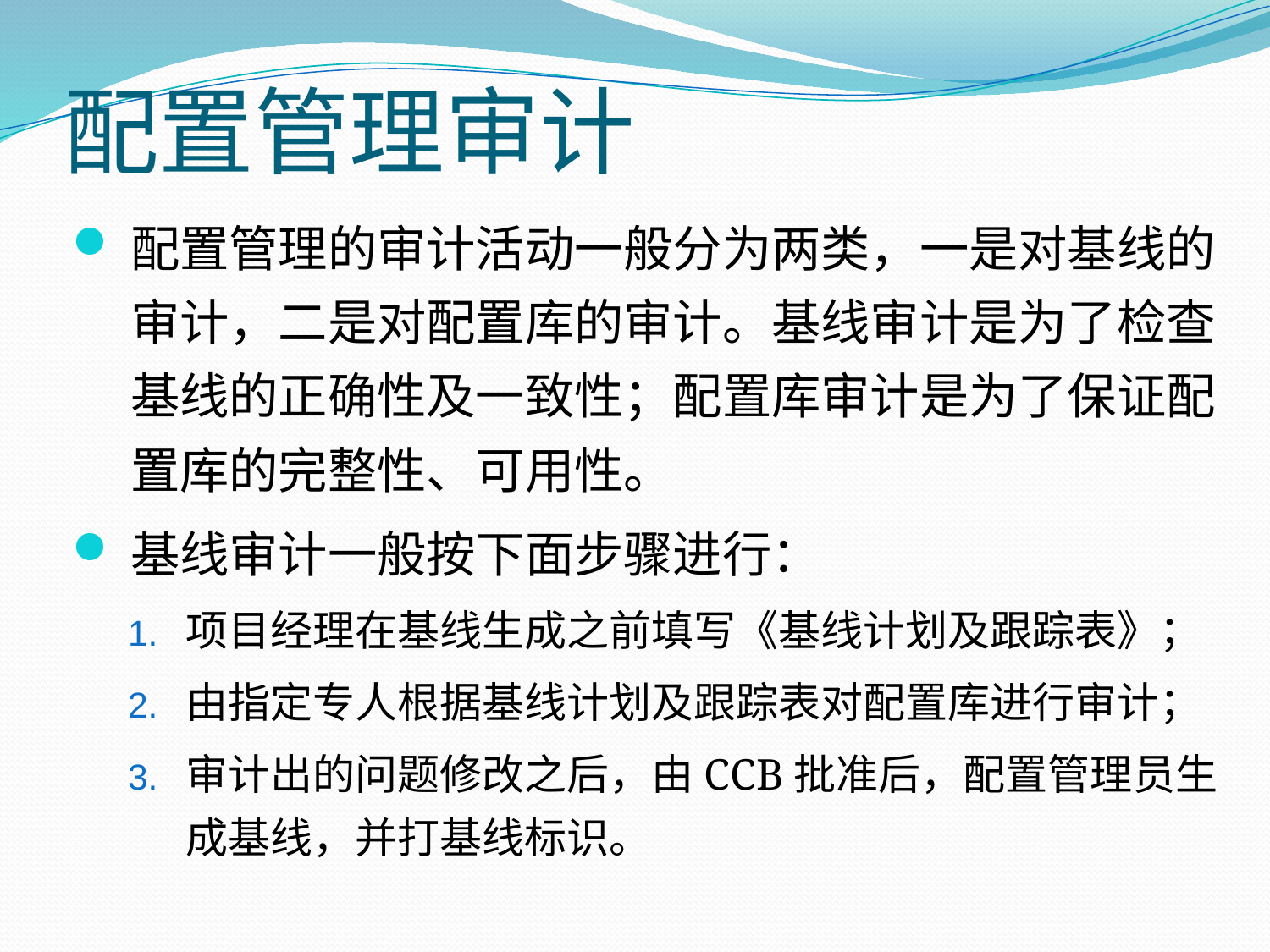

配置管理审计
配置管理的审计活动一般分为两类，一是对基线的审计，二是对配置库的审计。基线审计是为了检查基线的正确性及一致性；配置库审计是为了保证配置库的完整性、可用性。
基线审计一般按下面步骤进行：
项目经理在基线生成之前填写《基线计划及跟踪表》；
由指定专人根据基线计划及跟踪表对配置库进行审计；
审计出的问题修改之后，由CCB批准后，配置管理员生成基线，并打基线标识。